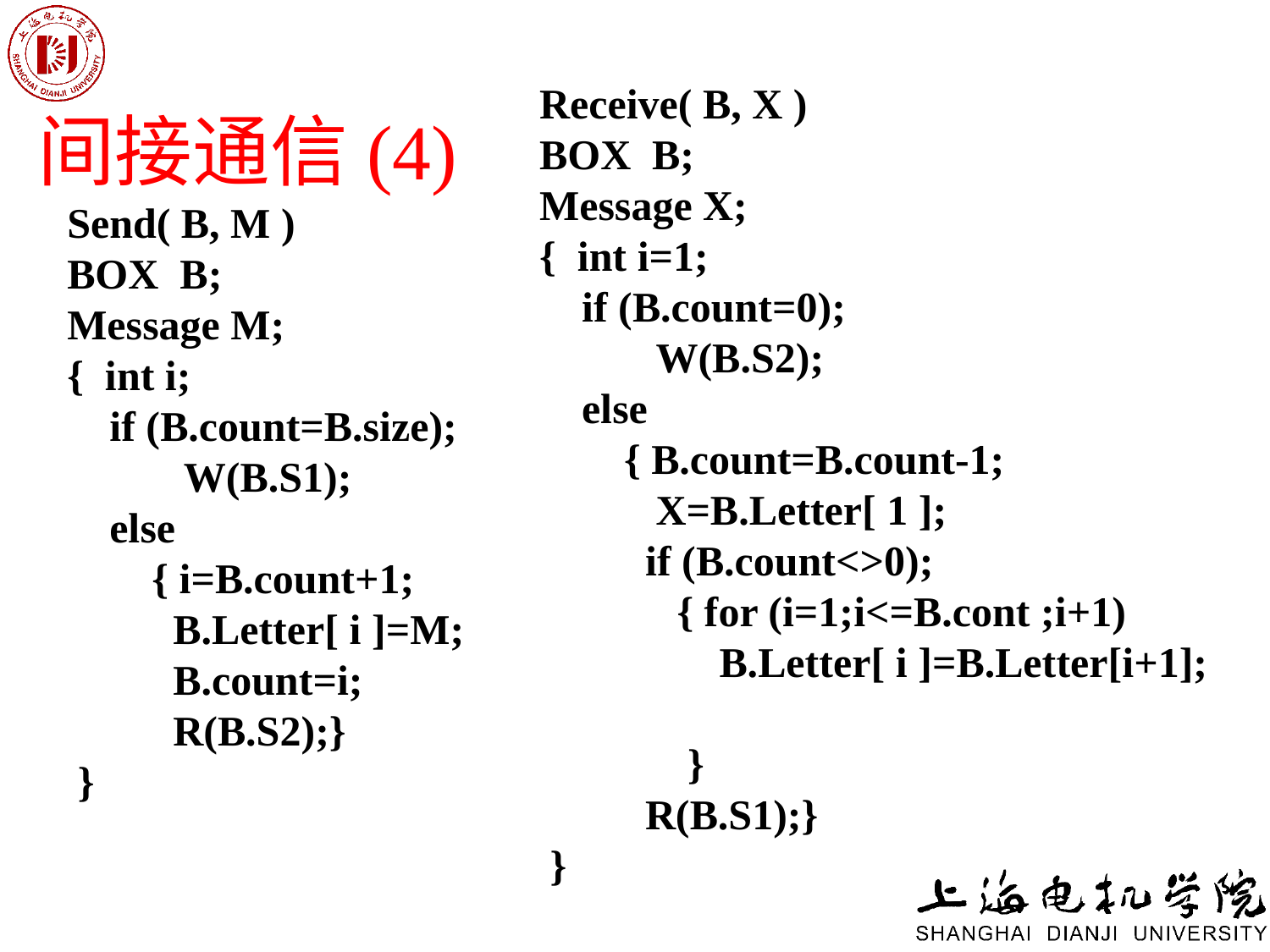

Receive( B, X )
BOX  B;
Message X;
{  int i=1;
    if (B.count=0);
           W(B.S2);
    else
        { B.count=B.count-1;
           X=B.Letter[ 1 ];
          if (B.count<>0);
             { for (i=1;i<=B.cont ;i+1)
                 B.Letter[ i ]=B.Letter[i+1];
              }
          R(B.S1);}
 }
# 间接通信(4)
Send( B, M )
BOX  B;
Message M;
{  int i;
    if (B.count=B.size);
           W(B.S1);
    else
        { i=B.count+1;
          B.Letter[ i ]=M;
          B.count=i;
          R(B.S2);}
 }